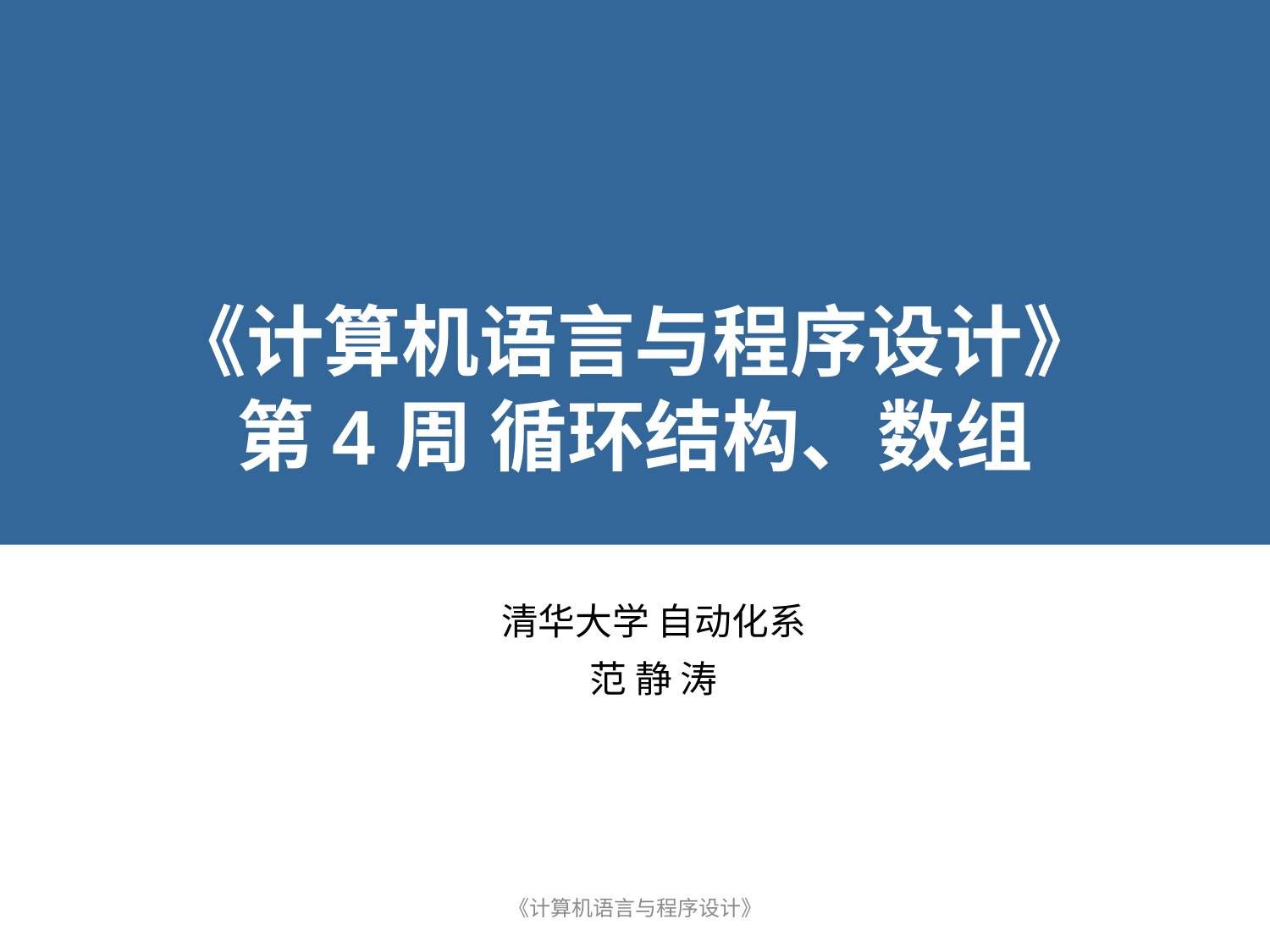

# 《计算机语言与程序设计》 第4周 循环结构、数组
清华大学 自动化系
范 静 涛

《计算机语言与程序设计》
1